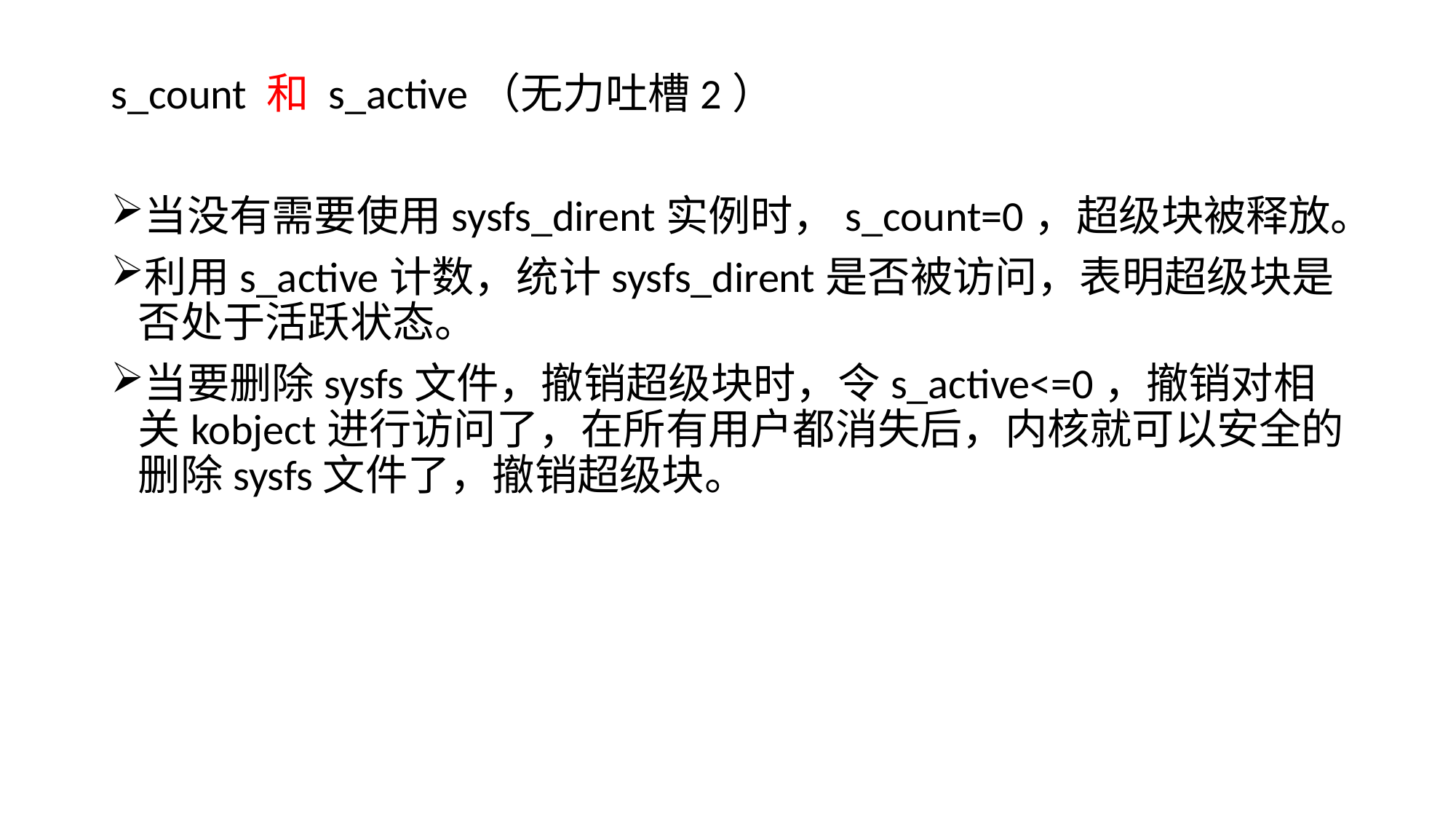

s_count 和 s_active（无力吐槽2）

当没有需要使用sysfs_dirent实例时，s_count=0，超级块被释放。
利用s_active计数，统计sysfs_dirent是否被访问，表明超级块是否处于活跃状态。
当要删除sysfs文件，撤销超级块时，令s_active<=0，撤销对相关kobject进行访问了，在所有用户都消失后，内核就可以安全的删除sysfs文件了，撤销超级块。